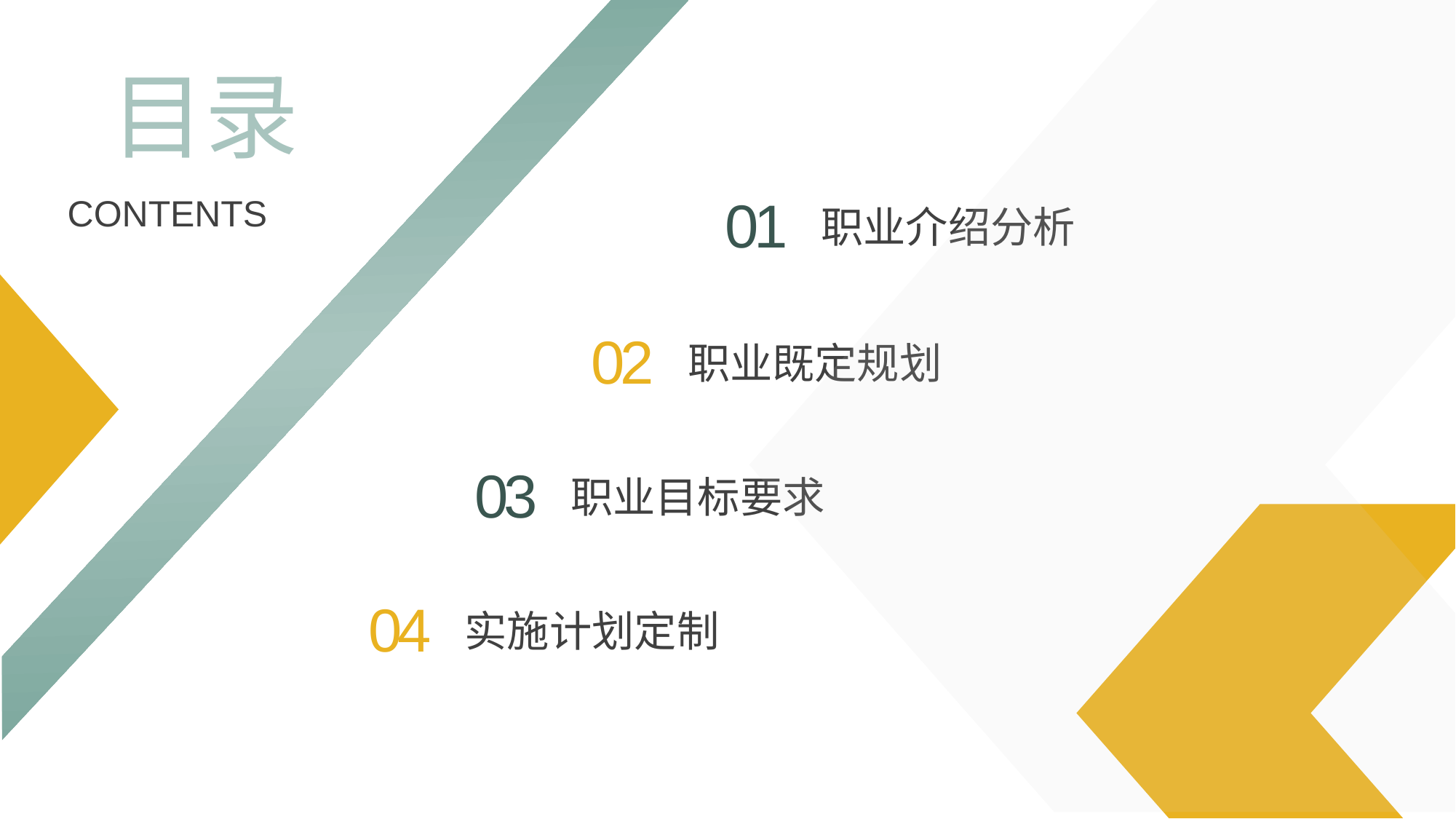

目录
CONTENTS
01
职业介绍分析

02
职业既定规划

03
职业目标要求

04
实施计划定制